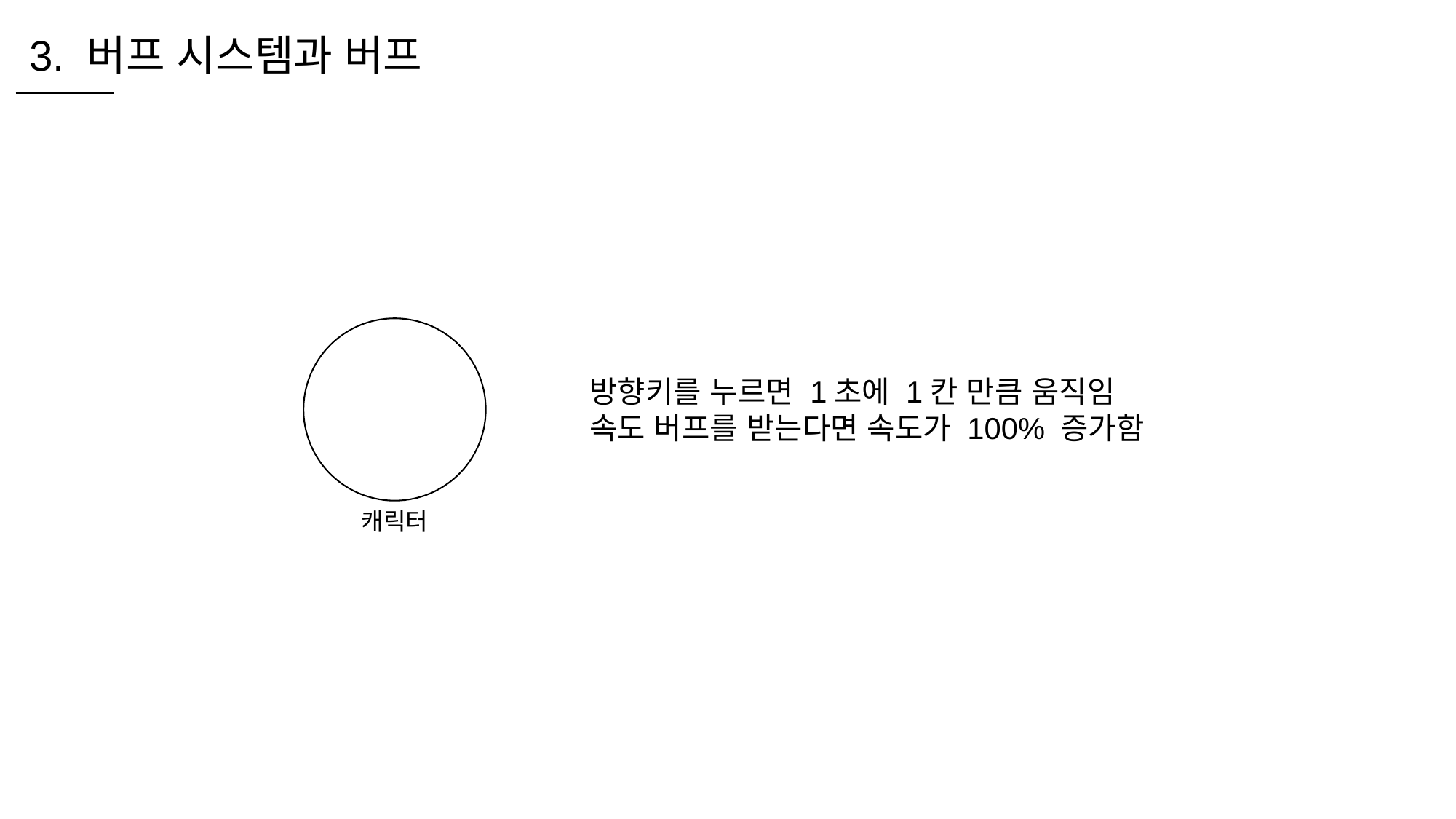

3. 버프 시스템과 버프

방향키를 누르면 1초에 1칸 만큼 움직임
속도 버프를 받는다면 속도가 100% 증가함
캐릭터